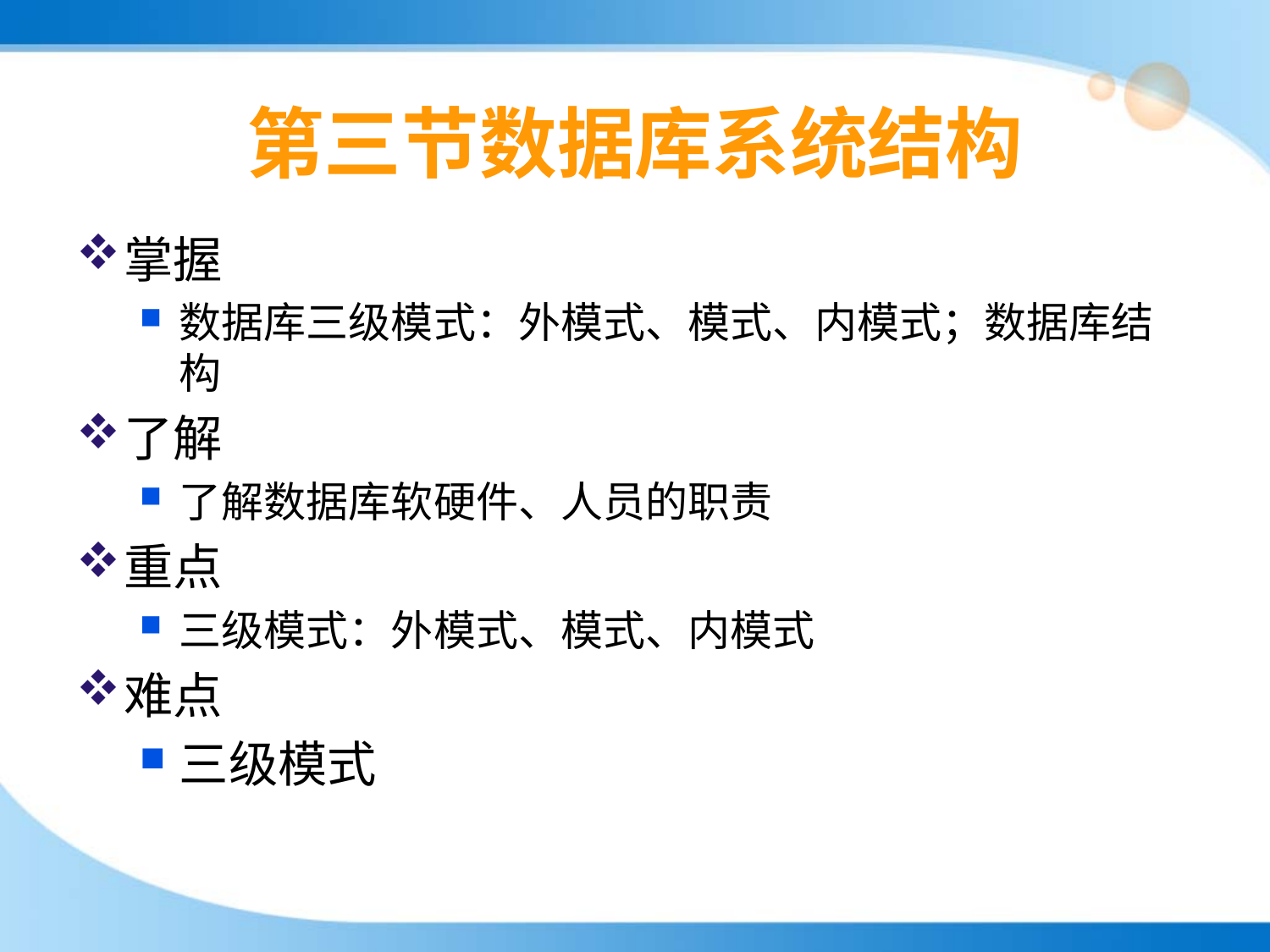

# 第三节数据库系统结构
掌握
数据库三级模式：外模式、模式、内模式；数据库结构
了解
了解数据库软硬件、人员的职责
重点
三级模式：外模式、模式、内模式
难点
三级模式